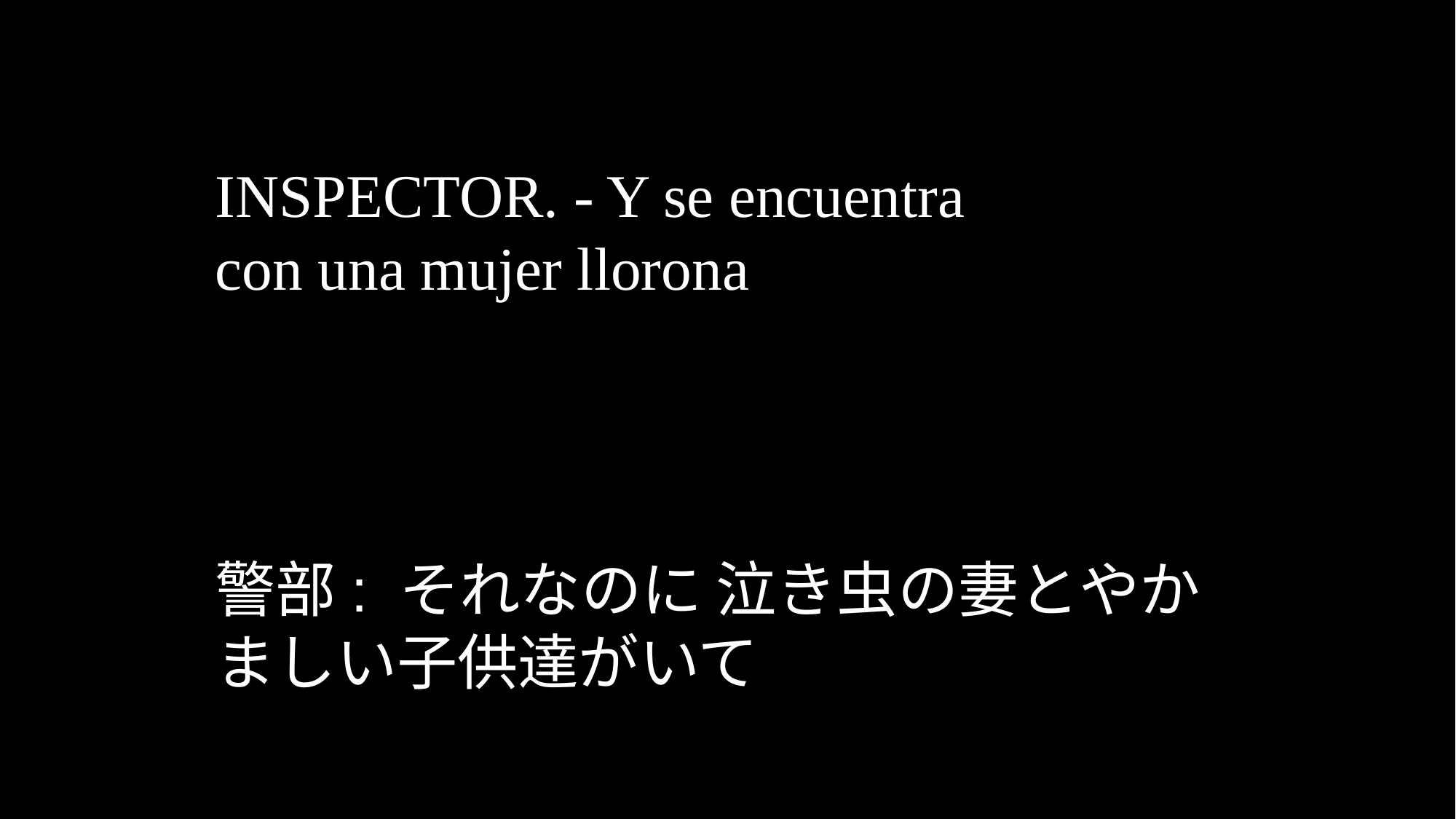

INSPECTOR. - Y se encuentra con una mujer llorona

警部: それなのに 泣き虫の妻とやかましい子供達がいて